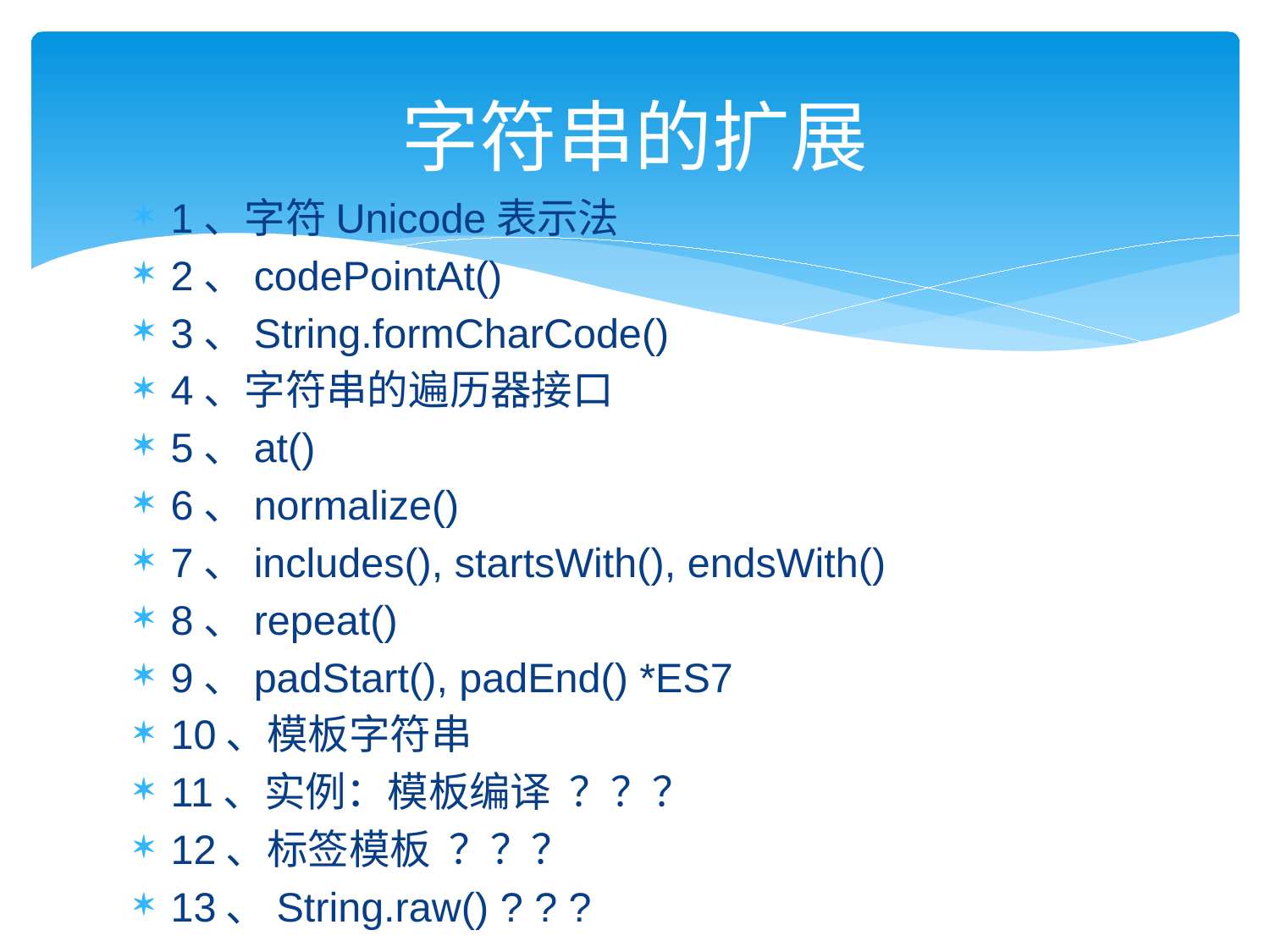

# 字符串的扩展
1、字符Unicode表示法
2、codePointAt()
3、String.formCharCode()
4、字符串的遍历器接口
5、at()
6、normalize()
7、includes(), startsWith(), endsWith()
8、repeat()
9、padStart(), padEnd() *ES7
10、模板字符串
11、实例：模板编译  ？？？
12、标签模板  ？？？
13、String.raw() ? ? ?